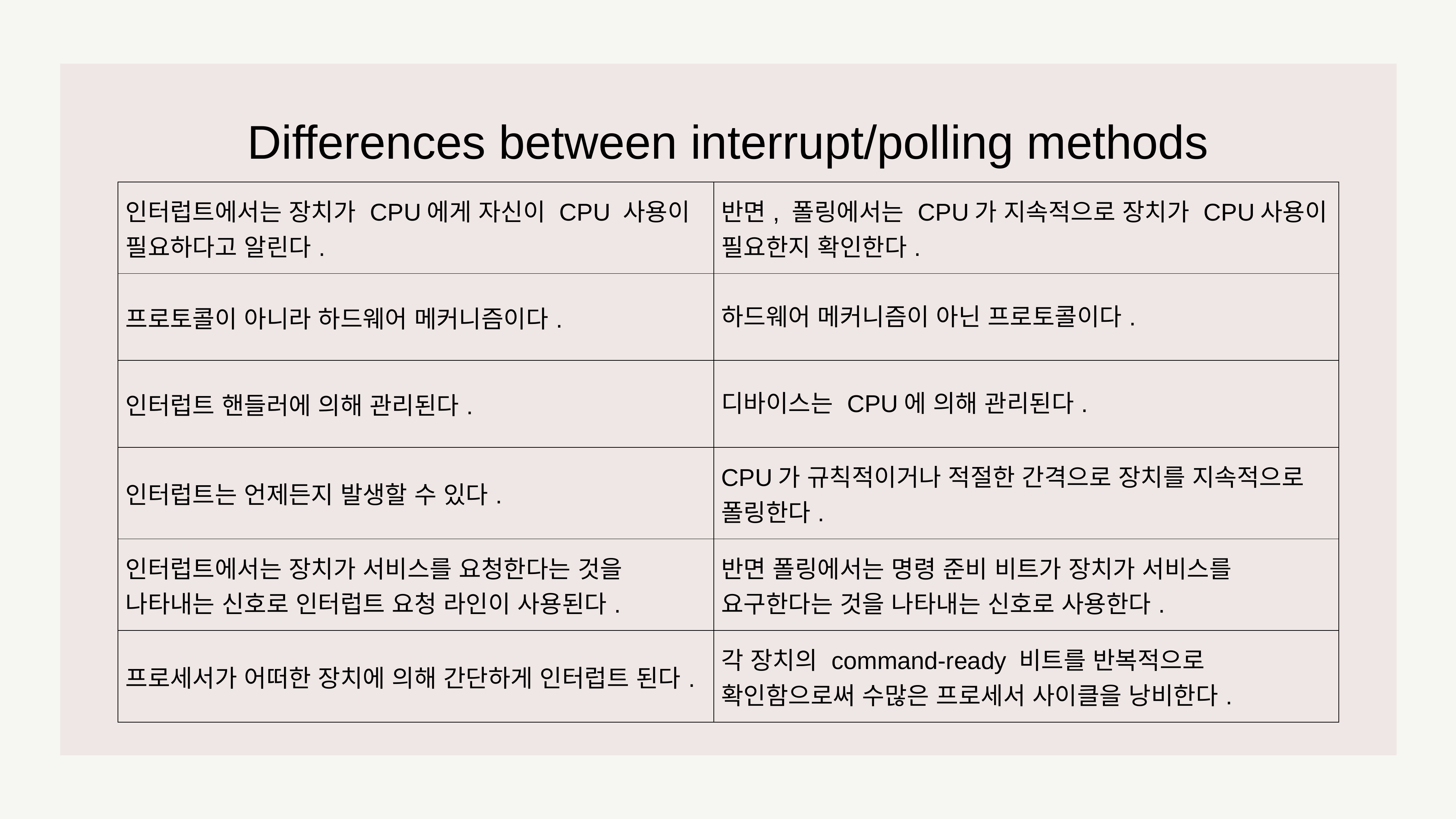

# Differences between interrupt/polling methods
| 인터럽트에서는 장치가 CPU에게 자신이 CPU 사용이 필요하다고 알린다. | 반면, 폴링에서는 CPU가 지속적으로 장치가 CPU사용이 필요한지 확인한다. |
| --- | --- |
| 프로토콜이 아니라 하드웨어 메커니즘이다. | 하드웨어 메커니즘이 아닌 프로토콜이다. |
| 인터럽트 핸들러에 의해 관리된다. | 디바이스는 CPU에 의해 관리된다. |
| 인터럽트는 언제든지 발생할 수 있다. | CPU가 규칙적이거나 적절한 간격으로 장치를 지속적으로 폴링한다. |
| 인터럽트에서는 장치가 서비스를 요청한다는 것을 나타내는 신호로 인터럽트 요청 라인이 사용된다. | 반면 폴링에서는 명령 준비 비트가 장치가 서비스를 요구한다는 것을 나타내는 신호로 사용한다. |
| 프로세서가 어떠한 장치에 의해 간단하게 인터럽트 된다. | 각 장치의 command-ready 비트를 반복적으로 확인함으로써 수많은 프로세서 사이클을 낭비한다. |